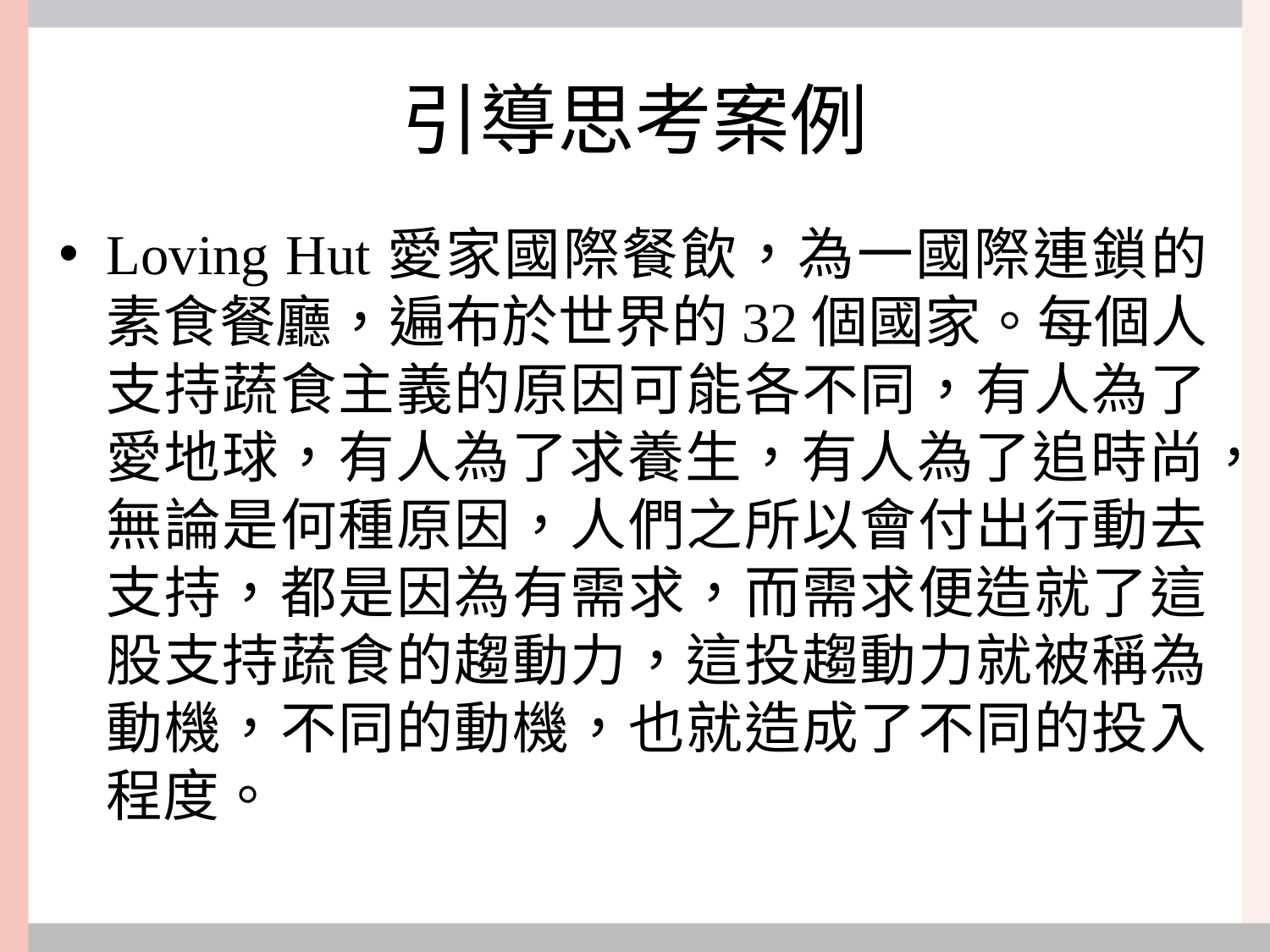

# 引導思考案例
Loving Hut愛家國際餐飲，為一國際連鎖的素食餐廳，遍布於世界的32個國家。每個人支持蔬食主義的原因可能各不同，有人為了愛地球，有人為了求養生，有人為了追時尚，無論是何種原因，人們之所以會付出行動去支持，都是因為有需求，而需求便造就了這股支持蔬食的趨動力，這投趨動力就被稱為動機，不同的動機，也就造成了不同的投入程度。